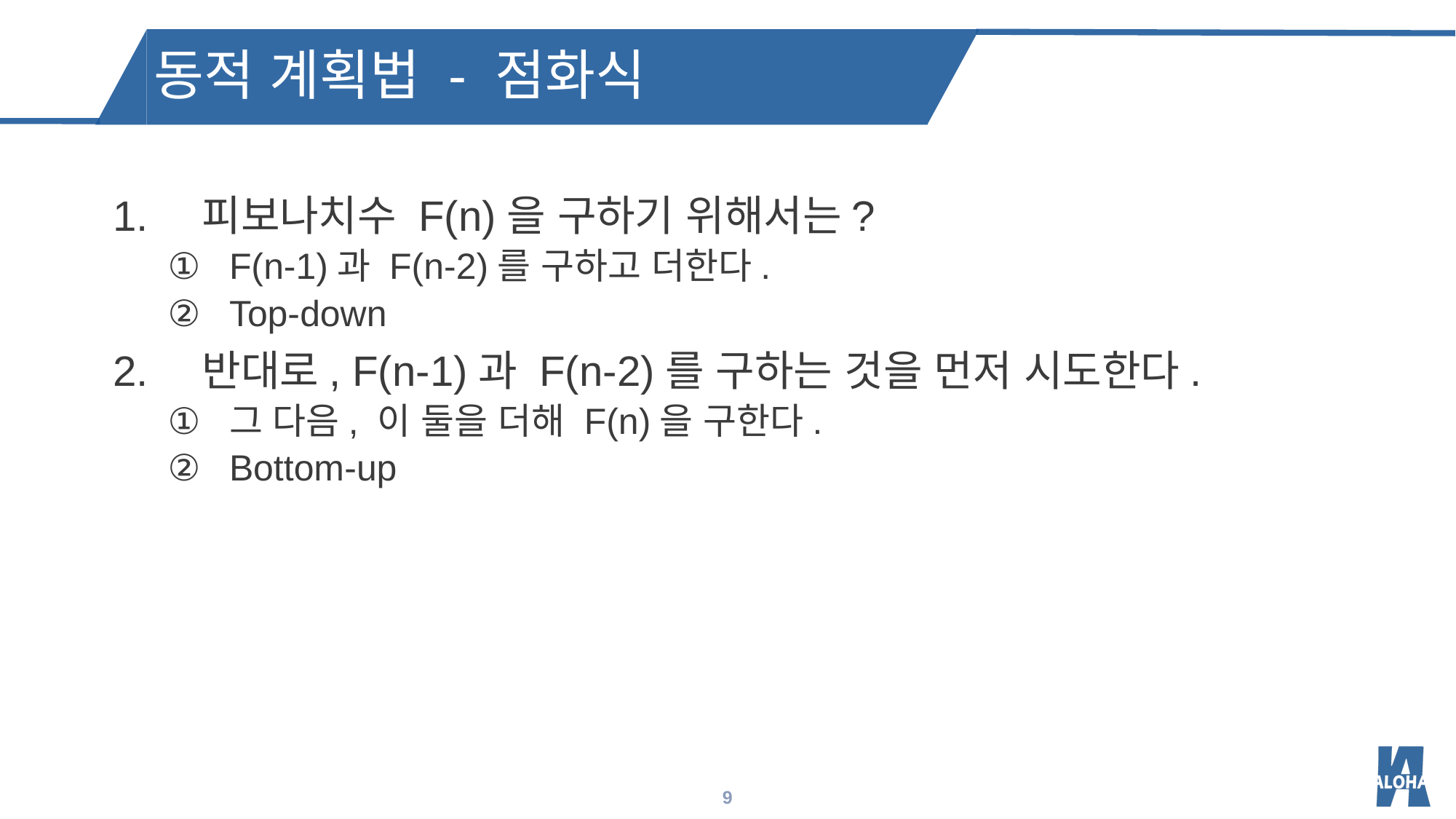

동적 계획법 - 점화식
피보나치수 F(n)을 구하기 위해서는?
F(n-1)과 F(n-2)를 구하고 더한다.
Top-down
반대로, F(n-1)과 F(n-2)를 구하는 것을 먼저 시도한다.
그 다음, 이 둘을 더해 F(n)을 구한다.
Bottom-up
9